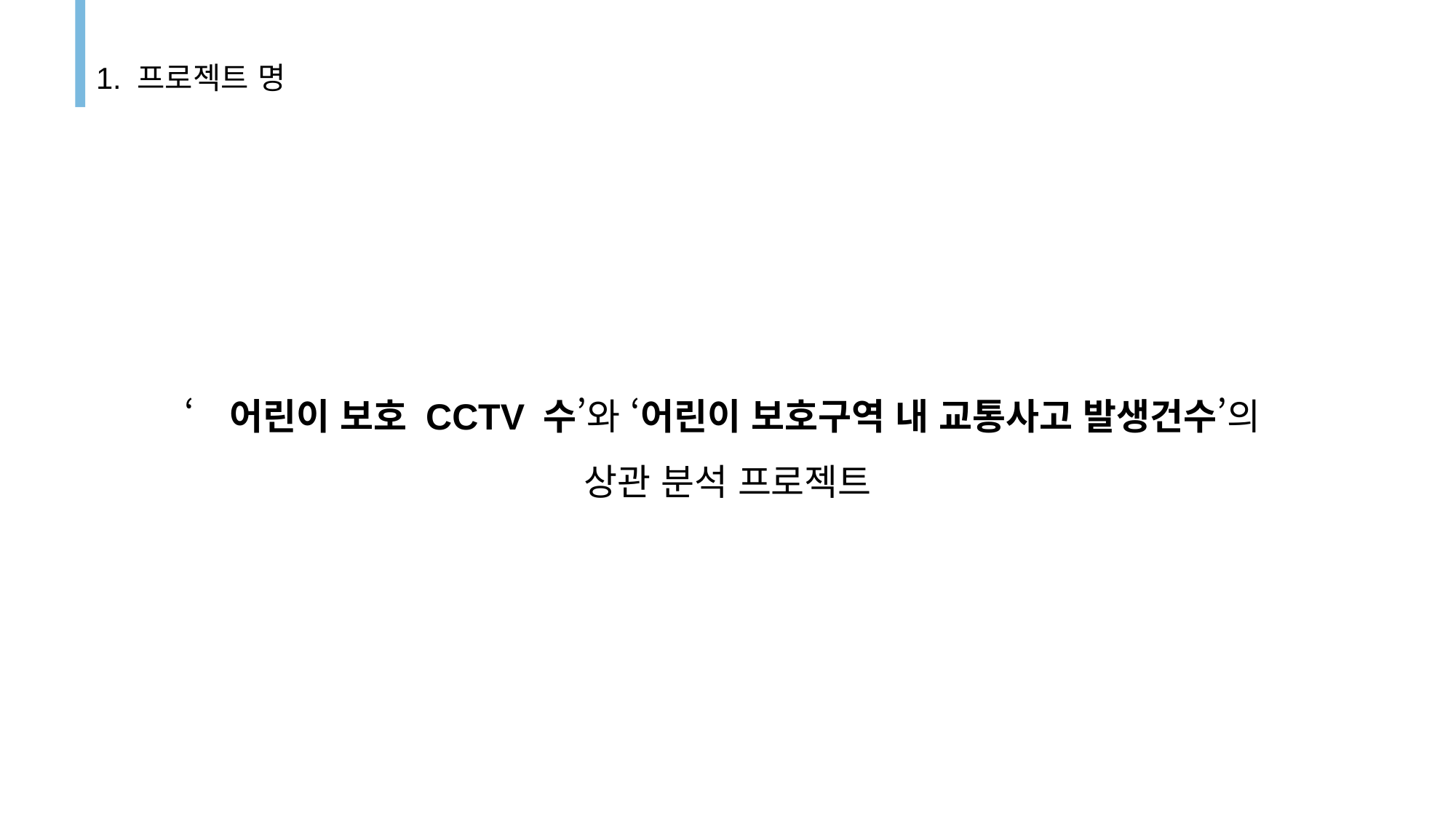

1. 프로젝트 명
‘어린이 보호 CCTV 수’와 ‘어린이 보호구역 내 교통사고 발생건수’의
상관 분석 프로젝트